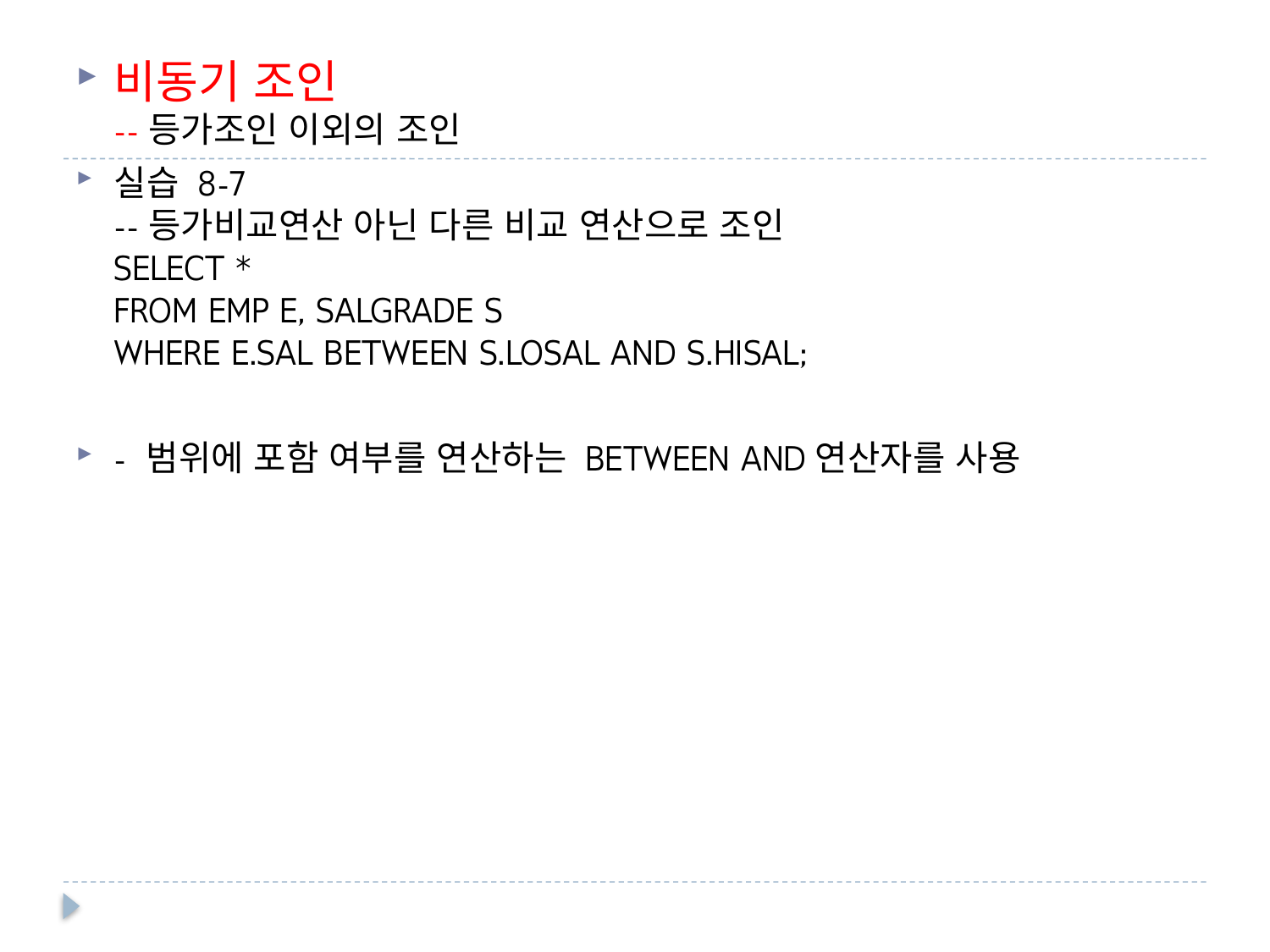

비동기 조인
--등가조인 이외의 조인
실습 8-7
--등가비교연산 아닌 다른 비교 연산으로 조인
SELECT *
FROM EMP E, SALGRADE S
WHERE E.SAL BETWEEN S.LOSAL AND S.HISAL;

- 범위에 포함 여부를 연산하는 BETWEEN AND연산자를 사용